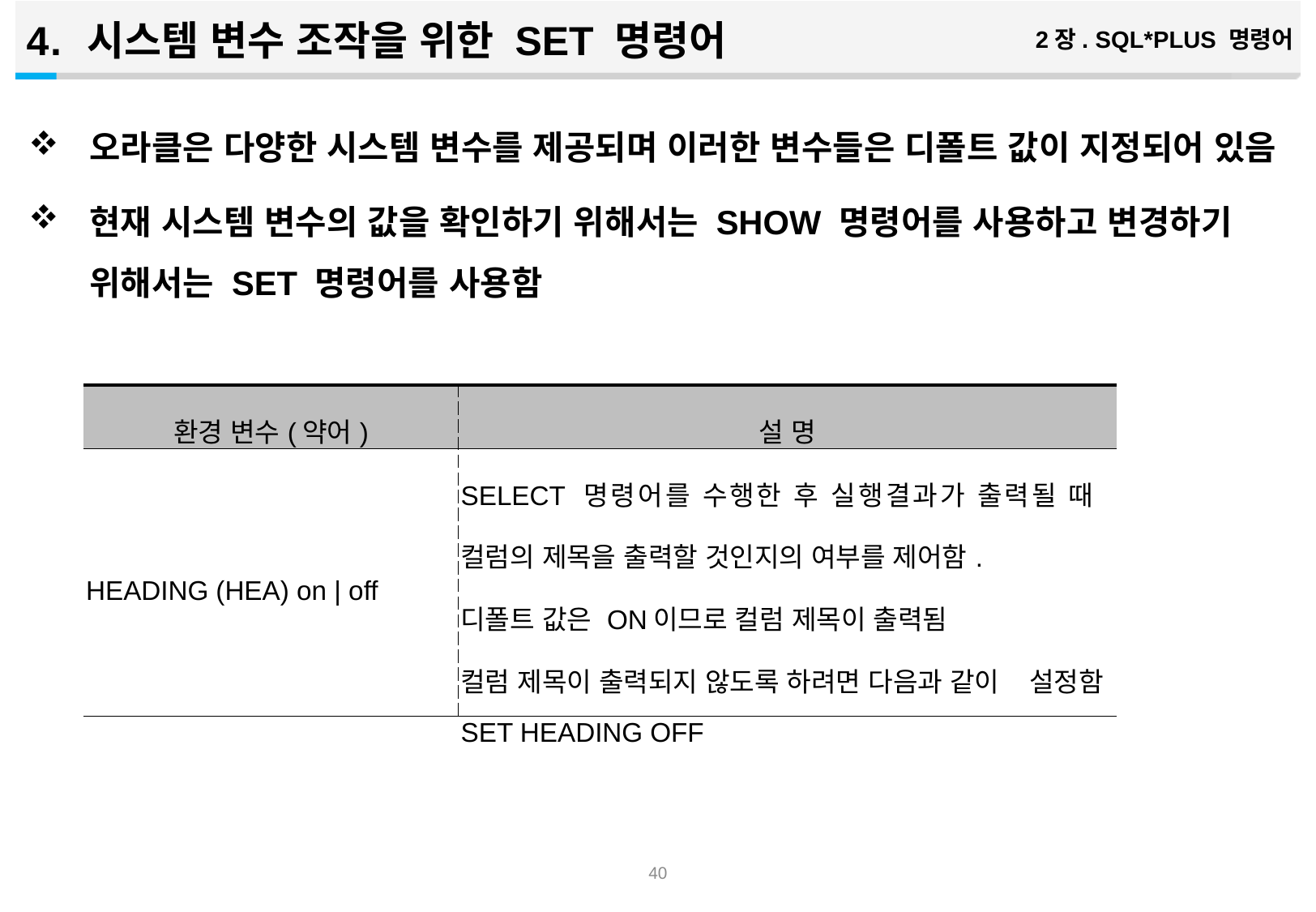

시스템 변수 조작을 위한 SET 명령어
2장. SQL*PLUS 명령어
오라클은 다양한 시스템 변수를 제공되며 이러한 변수들은 디폴트 값이 지정되어 있음
현재 시스템 변수의 값을 확인하기 위해서는 SHOW 명령어를 사용하고 변경하기 위해서는 SET 명령어를 사용함
| 환경 변수(약어) | 설 명 |
| --- | --- |
| HEADING (HEA) on | off | SELECT 명령어를 수행한 후 실행결과가 출력될 때 컬럼의 제목을 출력할 것인지의 여부를 제어함. 디폴트 값은 ON이므로 컬럼 제목이 출력됨 컬럼 제목이 출력되지 않도록 하려면 다음과 같이 설정함 SET HEADING OFF |
40